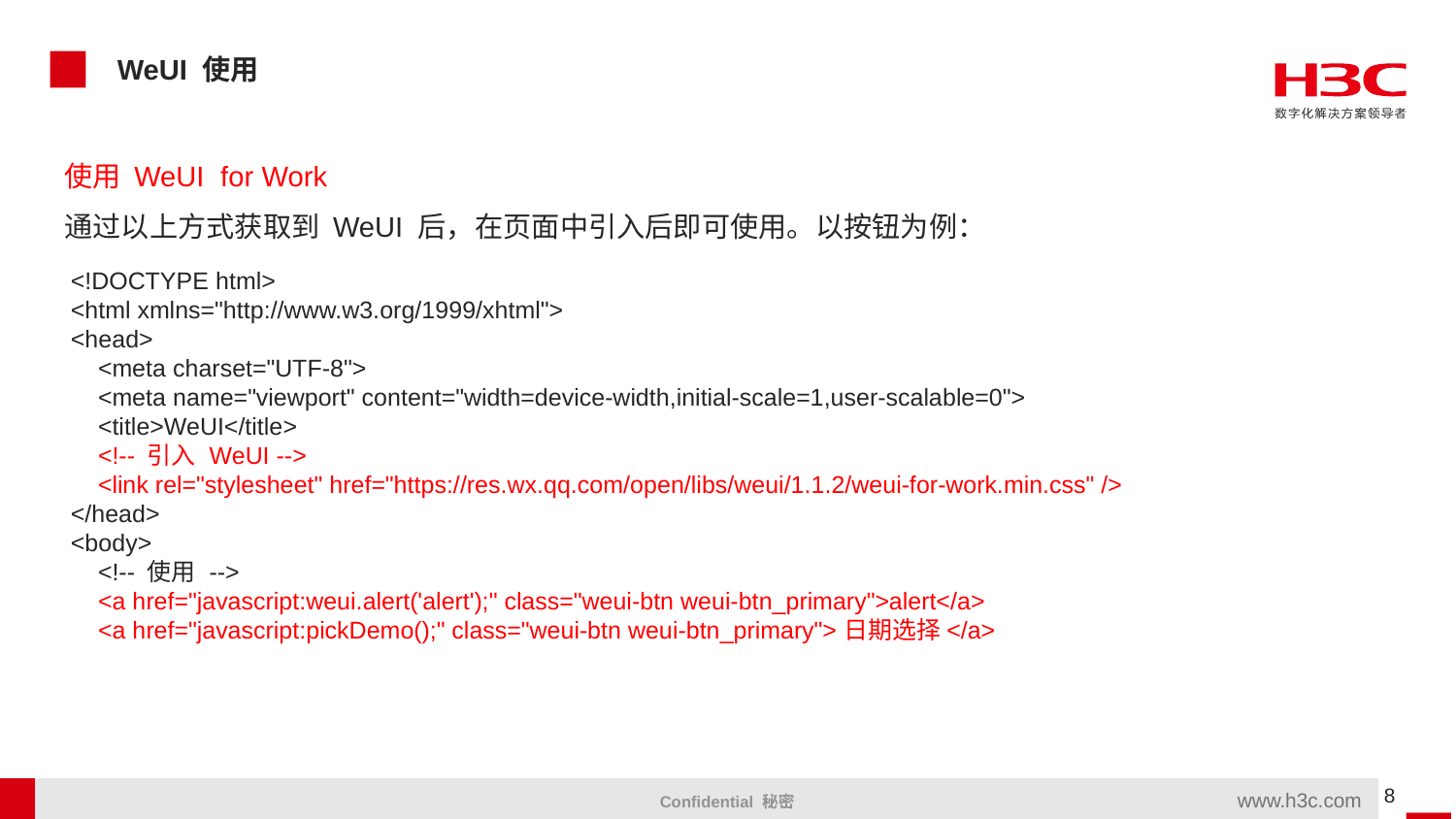

WeUI 使用

使用 WeUI  for Work
通过以上方式获取到 WeUI 后，在页面中引入后即可使用。以按钮为例：
<!DOCTYPE html>
<html xmlns="http://www.w3.org/1999/xhtml">
<head>
    <meta charset="UTF-8">
    <meta name="viewport" content="width=device-width,initial-scale=1,user-scalable=0">
    <title>WeUI</title>
    <!-- 引入 WeUI -->
    <link rel="stylesheet" href="https://res.wx.qq.com/open/libs/weui/1.1.2/weui-for-work.min.css" />
</head>
<body>
    <!-- 使用 -->
    <a href="javascript:weui.alert('alert');" class="weui-btn weui-btn_primary">alert</a>
    <a href="javascript:pickDemo();" class="weui-btn weui-btn_primary">日期选择</a>